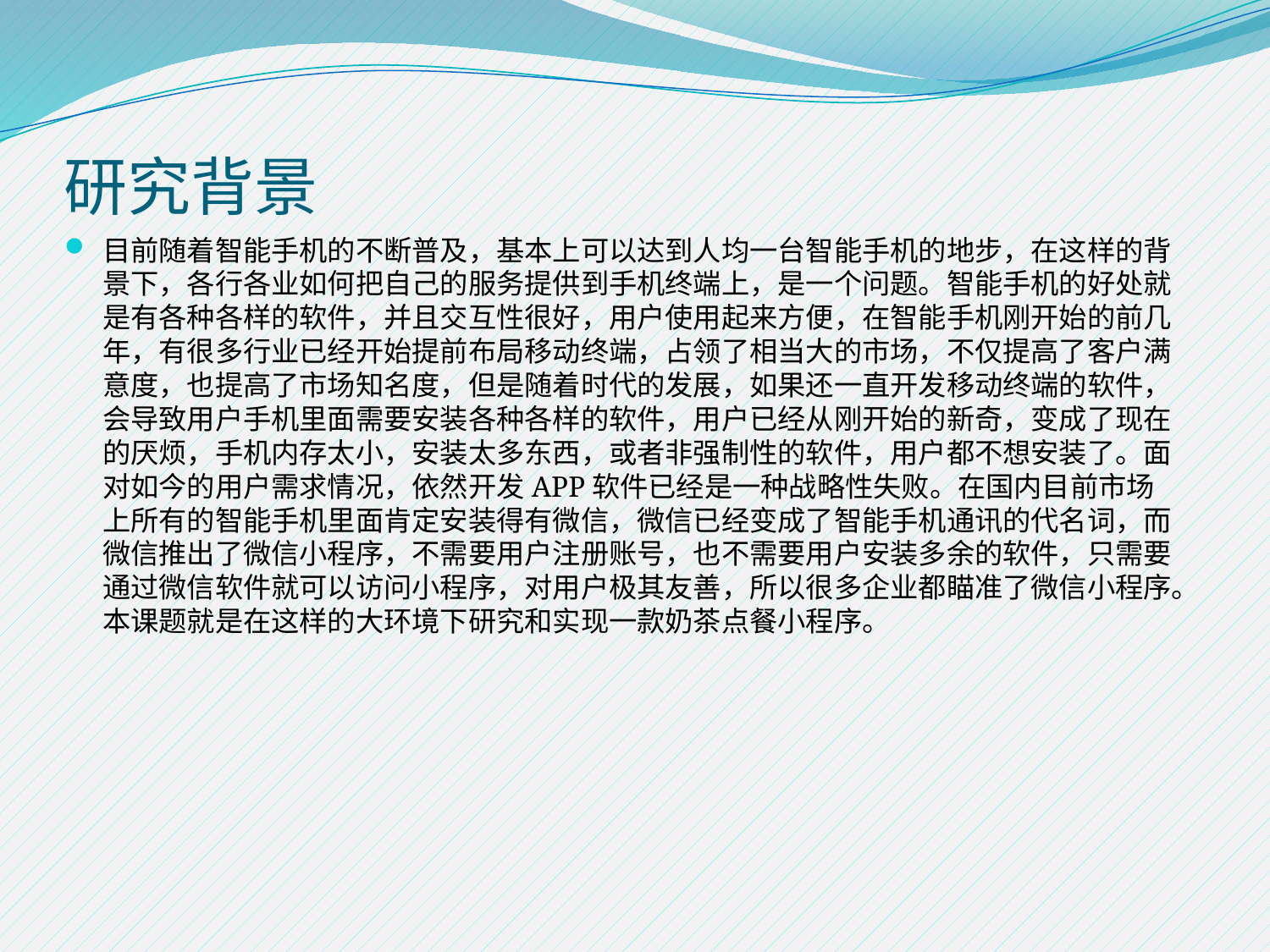

# 研究背景
目前随着智能手机的不断普及，基本上可以达到人均一台智能手机的地步，在这样的背景下，各行各业如何把自己的服务提供到手机终端上，是一个问题。智能手机的好处就是有各种各样的软件，并且交互性很好，用户使用起来方便，在智能手机刚开始的前几年，有很多行业已经开始提前布局移动终端，占领了相当大的市场，不仅提高了客户满意度，也提高了市场知名度，但是随着时代的发展，如果还一直开发移动终端的软件，会导致用户手机里面需要安装各种各样的软件，用户已经从刚开始的新奇，变成了现在的厌烦，手机内存太小，安装太多东西，或者非强制性的软件，用户都不想安装了。面对如今的用户需求情况，依然开发APP软件已经是一种战略性失败。在国内目前市场上所有的智能手机里面肯定安装得有微信，微信已经变成了智能手机通讯的代名词，而微信推出了微信小程序，不需要用户注册账号，也不需要用户安装多余的软件，只需要通过微信软件就可以访问小程序，对用户极其友善，所以很多企业都瞄准了微信小程序。本课题就是在这样的大环境下研究和实现一款奶茶点餐小程序。